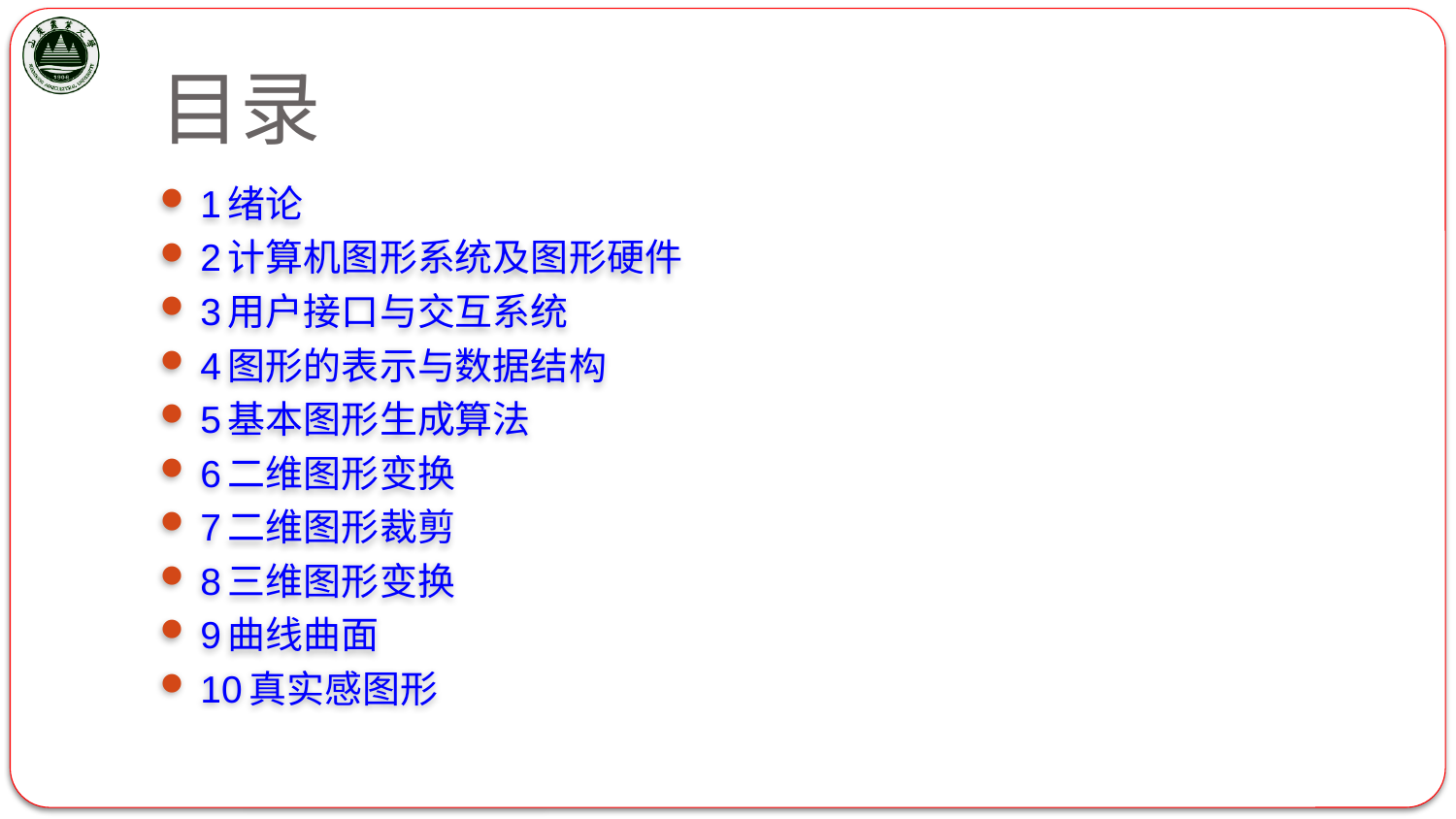

# 目录
1绪论
2计算机图形系统及图形硬件
3用户接口与交互系统
4图形的表示与数据结构
5基本图形生成算法
6二维图形变换
7二维图形裁剪
8三维图形变换
9曲线曲面
10真实感图形